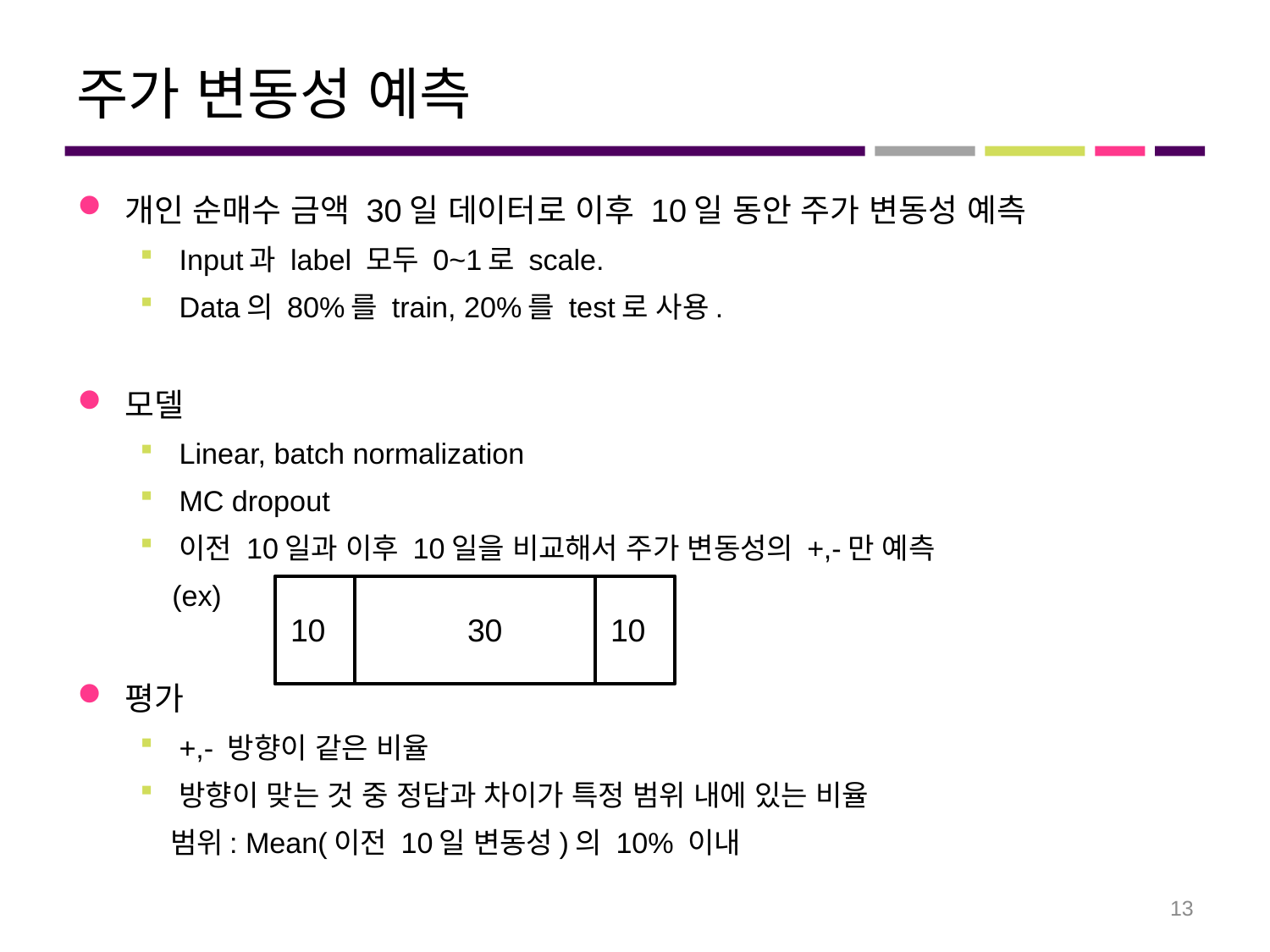

# 주가 변동성 예측
개인 순매수 금액 30일 데이터로 이후 10일 동안 주가 변동성 예측
Input과 label 모두 0~1로 scale.
Data의 80%를 train, 20%를 test로 사용.

모델
Linear, batch normalization
MC dropout
이전 10일과 이후 10일을 비교해서 주가 변동성의 +,-만 예측
    (ex)

평가
+,- 방향이 같은 비율
방향이 맞는 것 중 정답과 차이가 특정 범위 내에 있는 비율
   범위: Mean(이전 10일 변동성)의 10% 이내

10
30
10
13